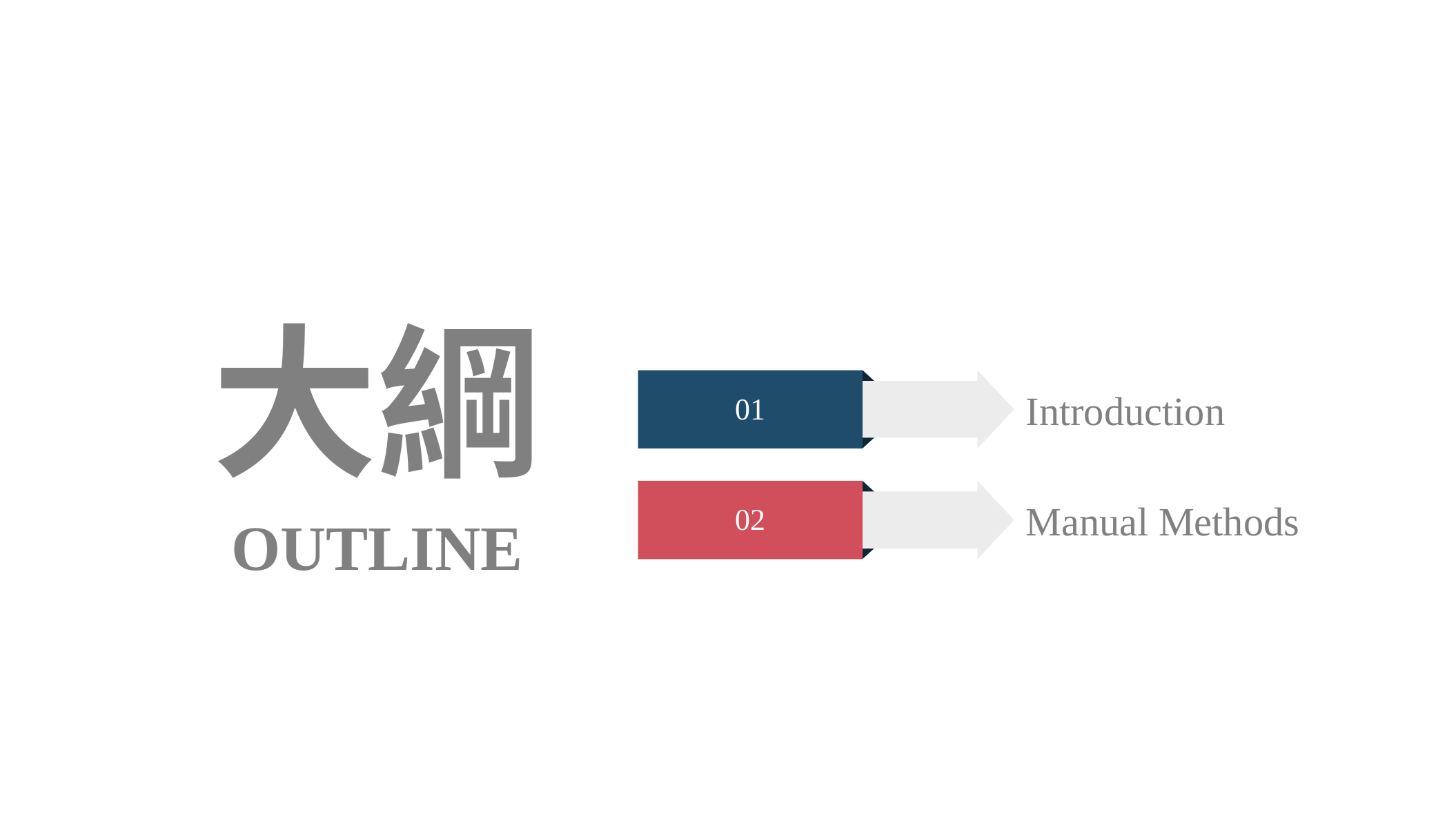

https://www.ypppt.com/
大綱
01

Introduction

02

Manual Methods
OUTLINE